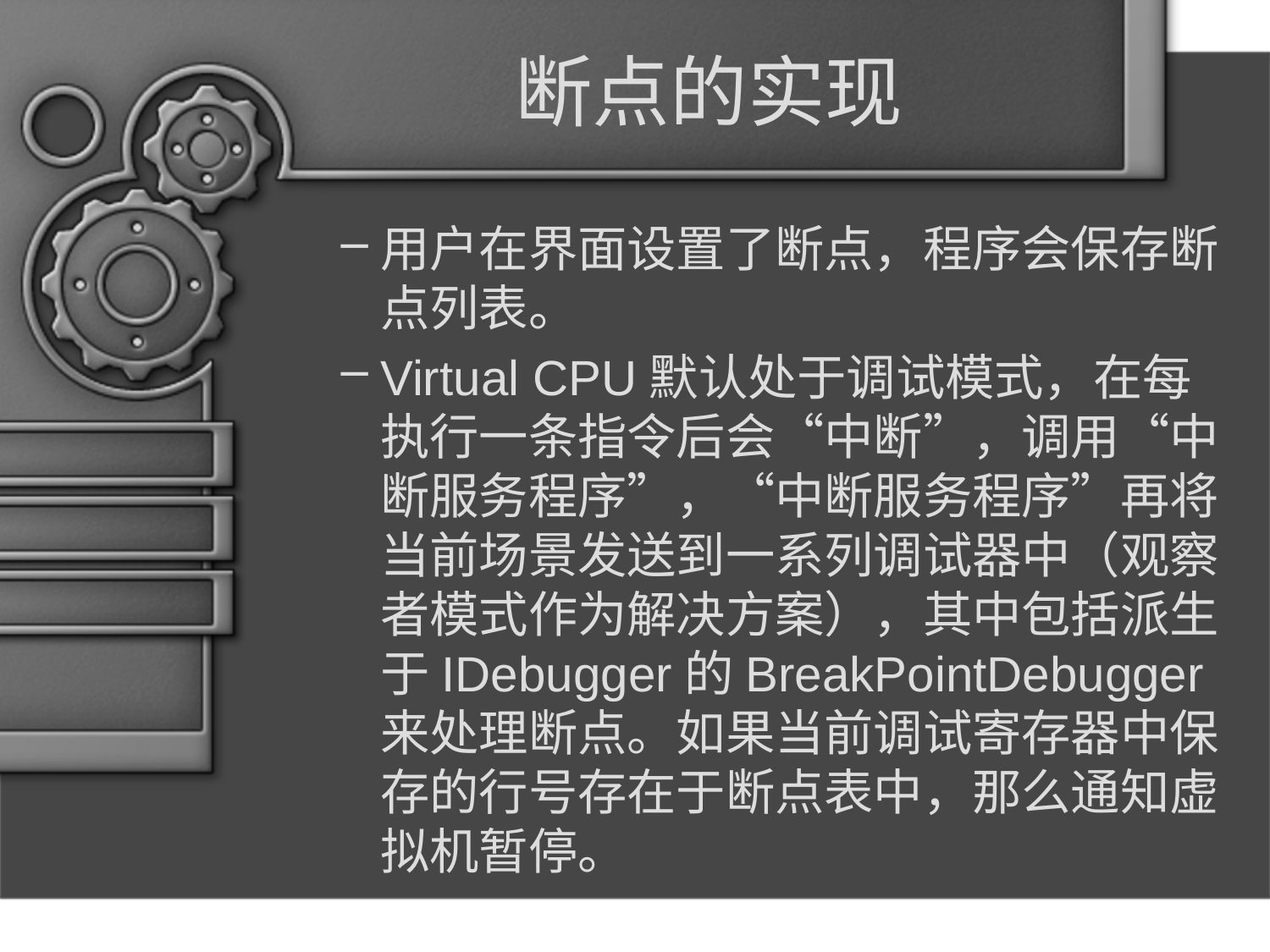

# 断点的实现
用户在界面设置了断点，程序会保存断点列表。
Virtual CPU默认处于调试模式，在每执行一条指令后会“中断”，调用“中断服务程序”，“中断服务程序”再将当前场景发送到一系列调试器中（观察者模式作为解决方案），其中包括派生于IDebugger的BreakPointDebugger来处理断点。如果当前调试寄存器中保存的行号存在于断点表中，那么通知虚拟机暂停。